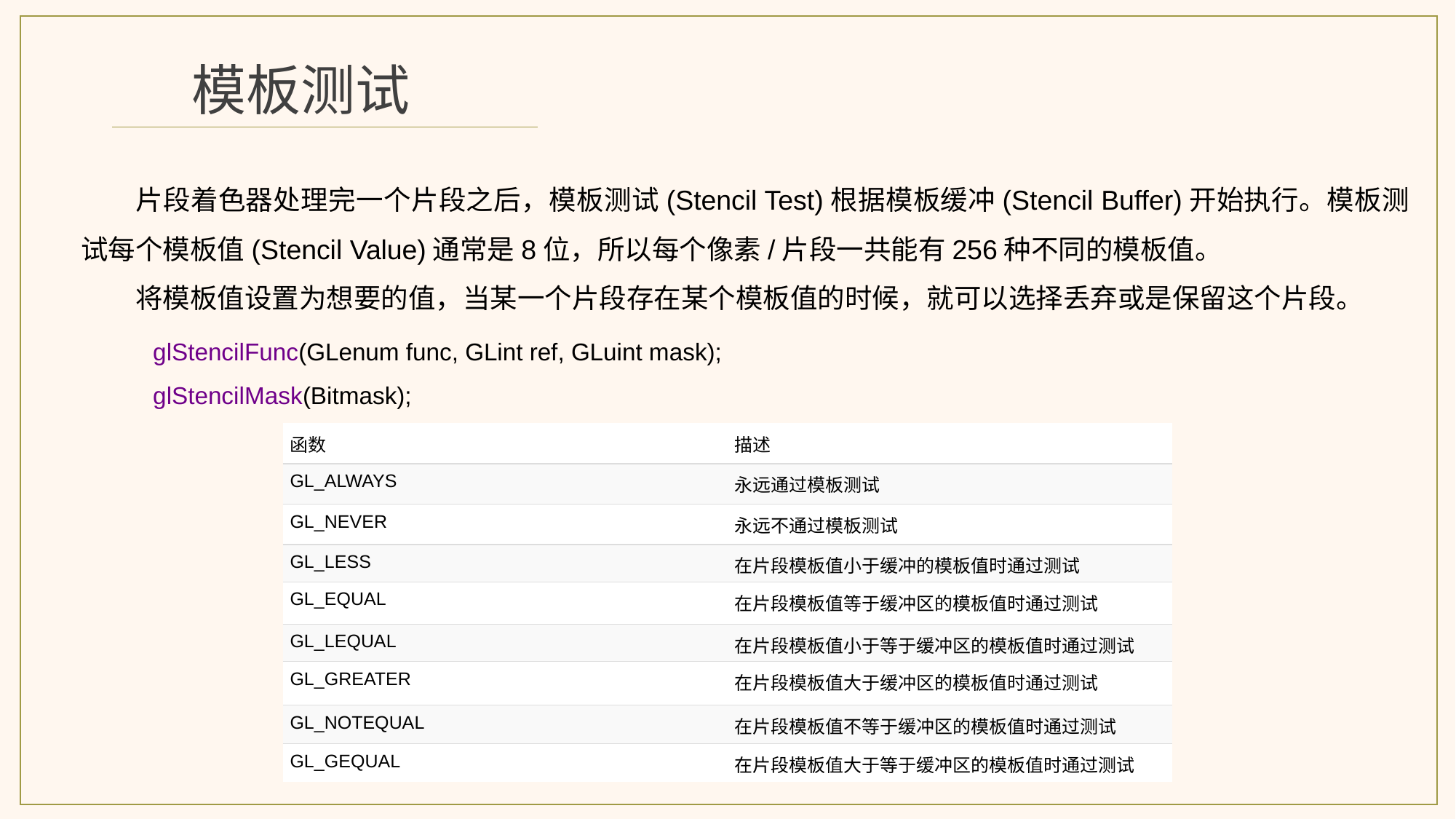

模板测试
片段着色器处理完一个片段之后，模板测试(Stencil Test)根据模板缓冲(Stencil Buffer)开始执行。模板测试每个模板值(Stencil Value)通常是8位，所以每个像素/片段一共能有256种不同的模板值。
将模板值设置为想要的值，当某一个片段存在某个模板值的时候，就可以选择丢弃或是保留这个片段。
glStencilFunc(GLenum func, GLint ref, GLuint mask);
glStencilMask(Bitmask);
| 函数 | 描述 |
| --- | --- |
| GL\_ALWAYS | 永远通过模板测试 |
| GL\_NEVER | 永远不通过模板测试 |
| GL\_LESS | 在片段模板值小于缓冲的模板值时通过测试 |
| GL\_EQUAL | 在片段模板值等于缓冲区的模板值时通过测试 |
| GL\_LEQUAL | 在片段模板值小于等于缓冲区的模板值时通过测试 |
| GL\_GREATER | 在片段模板值大于缓冲区的模板值时通过测试 |
| GL\_NOTEQUAL | 在片段模板值不等于缓冲区的模板值时通过测试 |
| GL\_GEQUAL | 在片段模板值大于等于缓冲区的模板值时通过测试 |